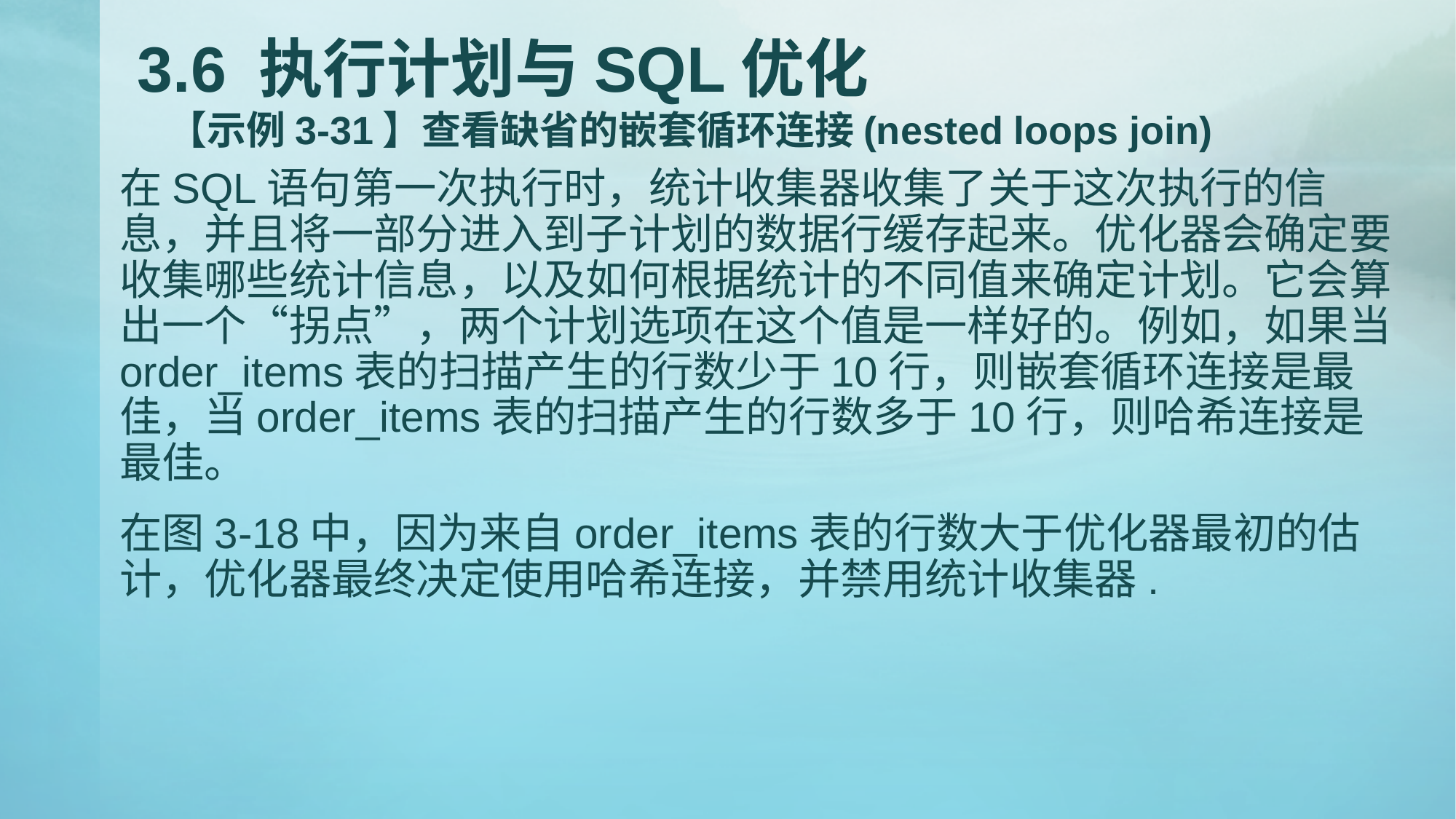

# 3.6 执行计划与SQL优化 【示例3-31】查看缺省的嵌套循环连接(nested loops join)
在SQL语句第一次执行时，统计收集器收集了关于这次执行的信息，并且将一部分进入到子计划的数据行缓存起来。优化器会确定要收集哪些统计信息，以及如何根据统计的不同值来确定计划。它会算出一个“拐点”，两个计划选项在这个值是一样好的。例如，如果当order_items表的扫描产生的行数少于10行，则嵌套循环连接是最佳，当order_items表的扫描产生的行数多于10行，则哈希连接是最佳。
在图3-18中，因为来自order_items表的行数大于优化器最初的估计，优化器最终决定使用哈希连接，并禁用统计收集器.